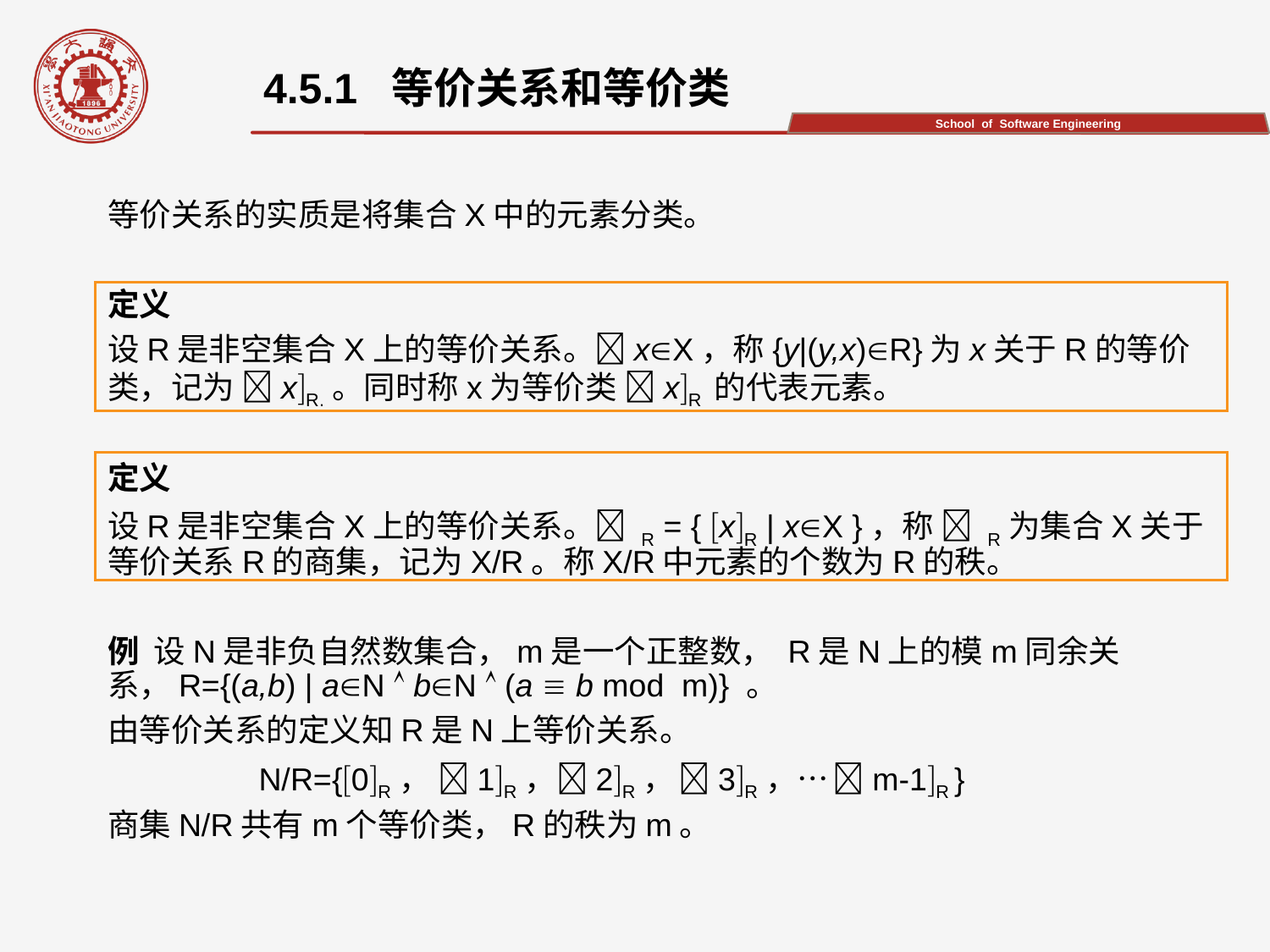

4.5.1  等价关系和等价类
等价关系的实质是将集合X中的元素分类。

定义
设R是非空集合X上的等价关系。∀x∈X，称{y|(y,x)∈R}为x关于R的等价类，记为 [x]R.。同时称x为等价类 [x]R 的代表元素。

定义
设R是非空集合X上的等价关系。Π R = { [x]R | x∈X }，称 Π R为集合X关于等价关系R的商集，记为X/R。称X/R中元素的个数为R的秩。

例  设N是非负自然数集合，m是一个正整数， R是N上的模m同余关系，R={(a,b) | a∈N ∧ b∈N ∧ (a ≡ b mod  m)} 。
由等价关系的定义知R是N上等价关系。
                 N/R={[0]R， [1]R，[2]R， [3]R，… [m-1]R }
商集N/R共有m个等价类，R的秩为m。